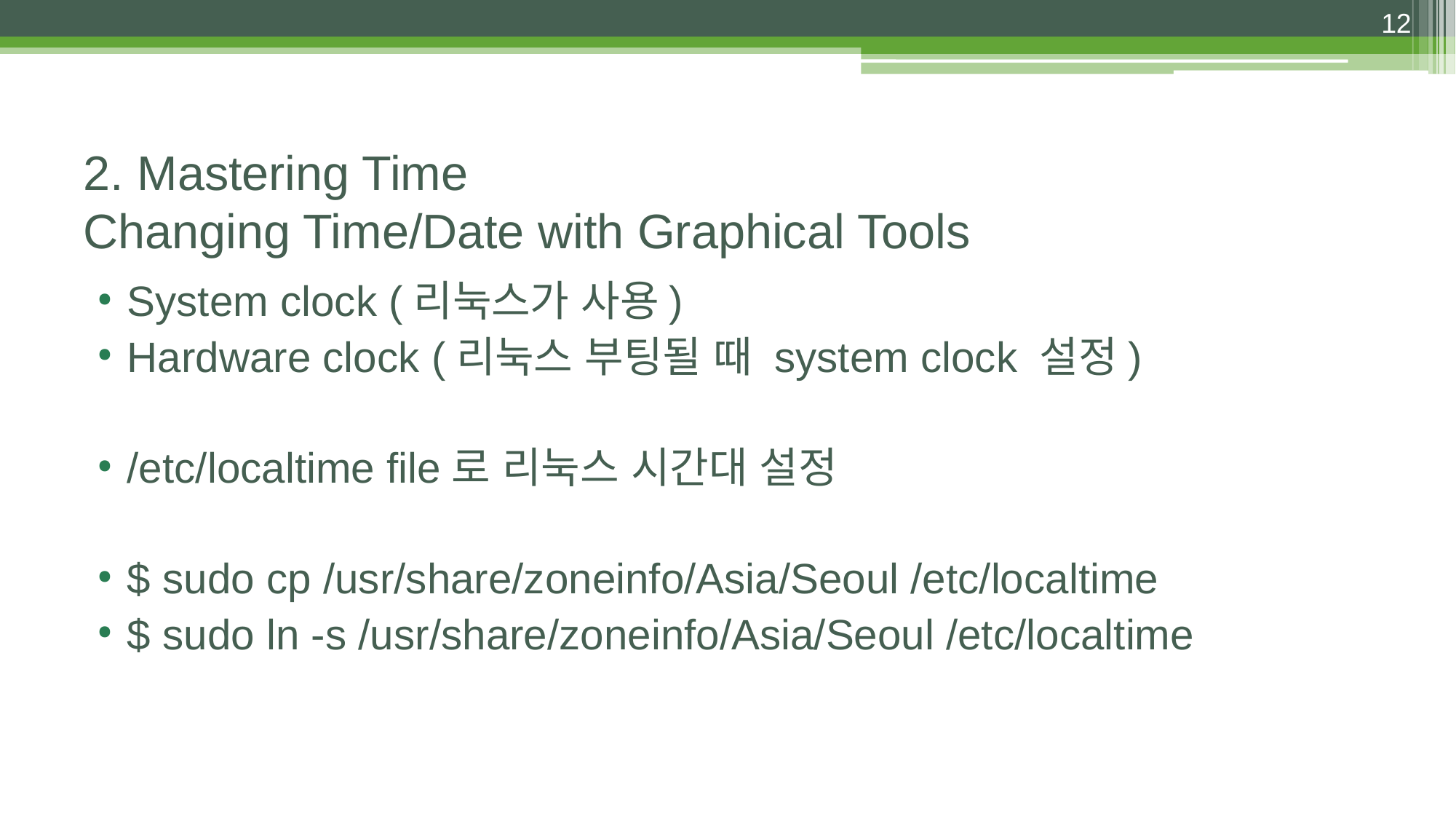

12
# 2. Mastering Time Changing Time/Date with Graphical Tools
System clock (리눅스가 사용)
Hardware clock (리눅스 부팅될 때 system clock 설정)

/etc/localtime file로 리눅스 시간대 설정

$ sudo cp /usr/share/zoneinfo/Asia/Seoul /etc/localtime
$ sudo ln -s /usr/share/zoneinfo/Asia/Seoul /etc/localtime